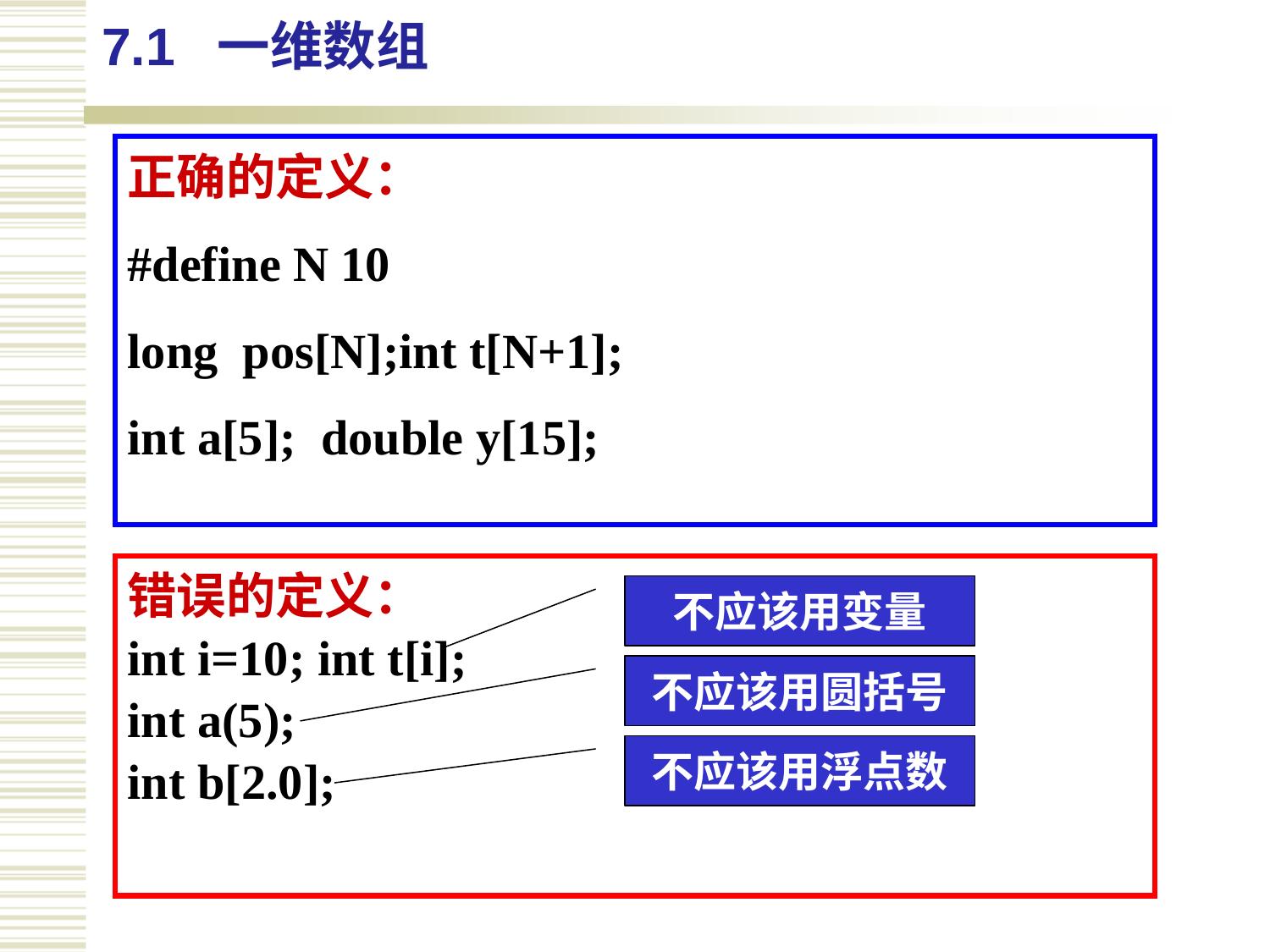

7.1  一维数组
正确的定义：
#define N 10
long  pos[N];int t[N+1];
int a[5];  double y[15];

错误的定义：
int i=10; int t[i];
int a(5);
int b[2.0];

不应该用变量
不应该用圆括号
不应该用浮点数